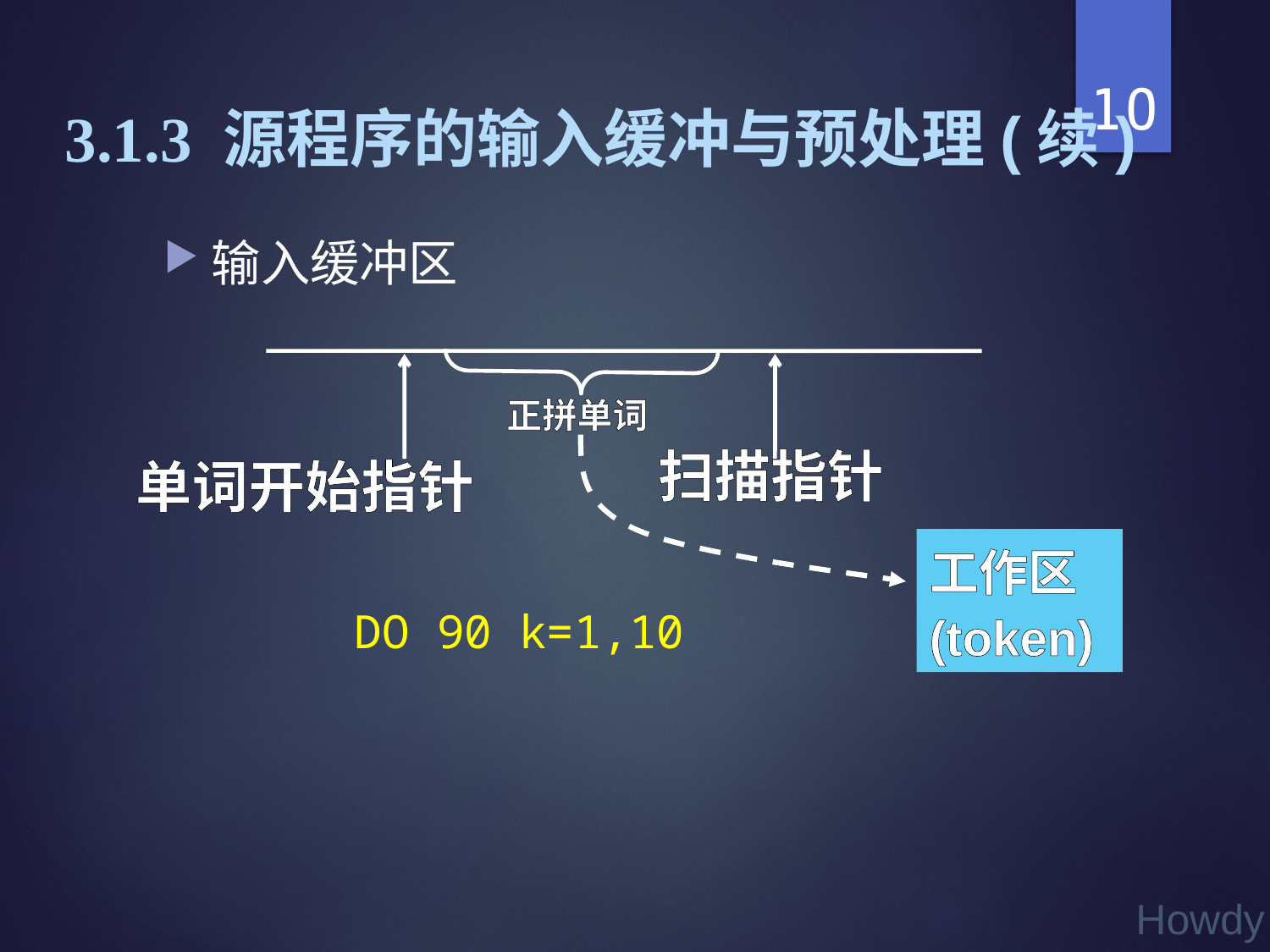

10
3.1.3 源程序的输入缓冲与预处理(续)
输入缓冲区

单词开始指针

扫描指针
正拼单词

工作区(token)
DO 90 k=1,10